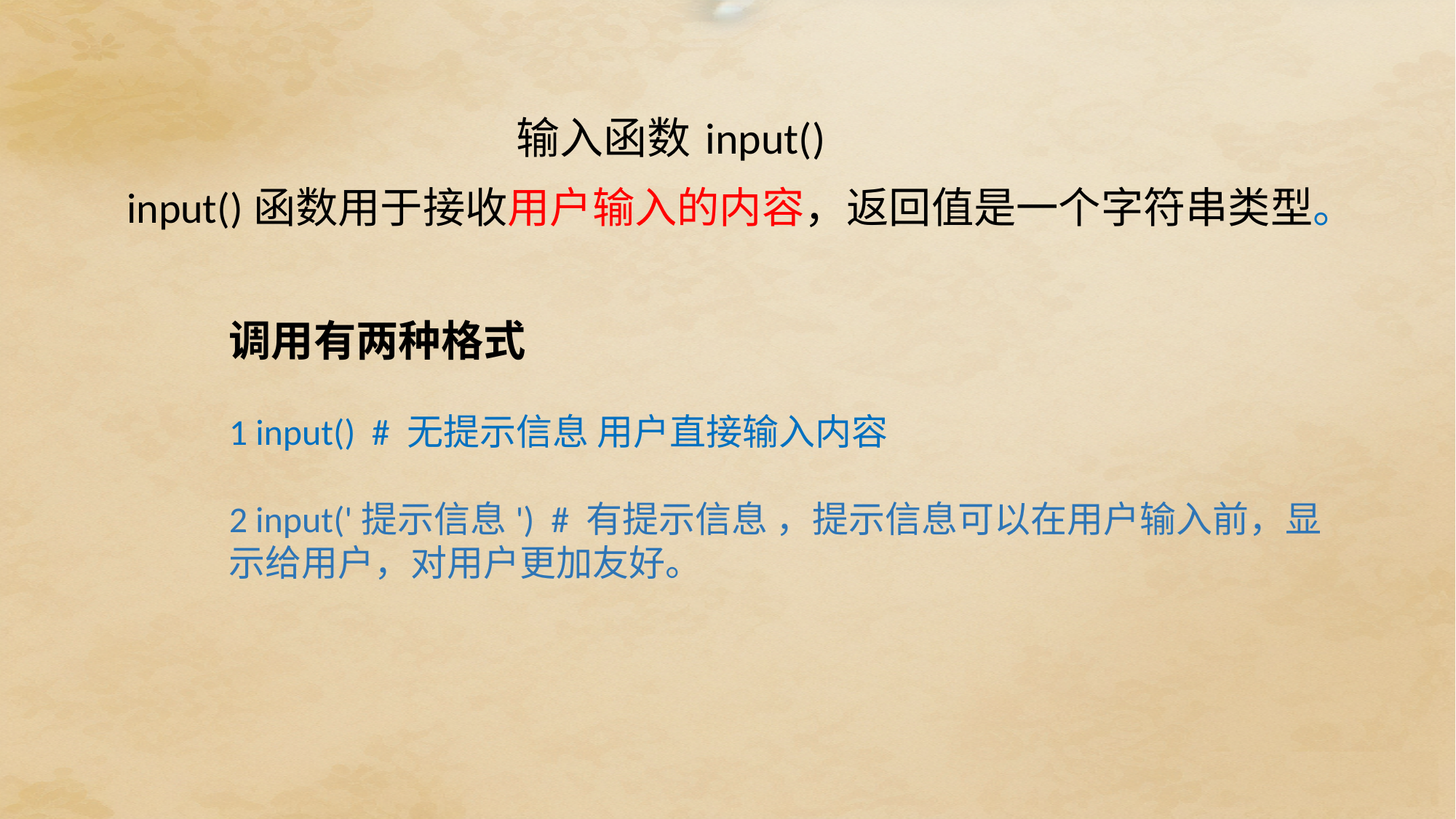

# 输入函数 input()
 input()函数用于接收用户输入的内容，返回值是一个字符串类型。

调用有两种格式

1 input()  # 无提示信息 用户直接输入内容

2 input('提示信息')  # 有提示信息 ，提示信息可以在用户输入前，显示给用户，对用户更加友好。